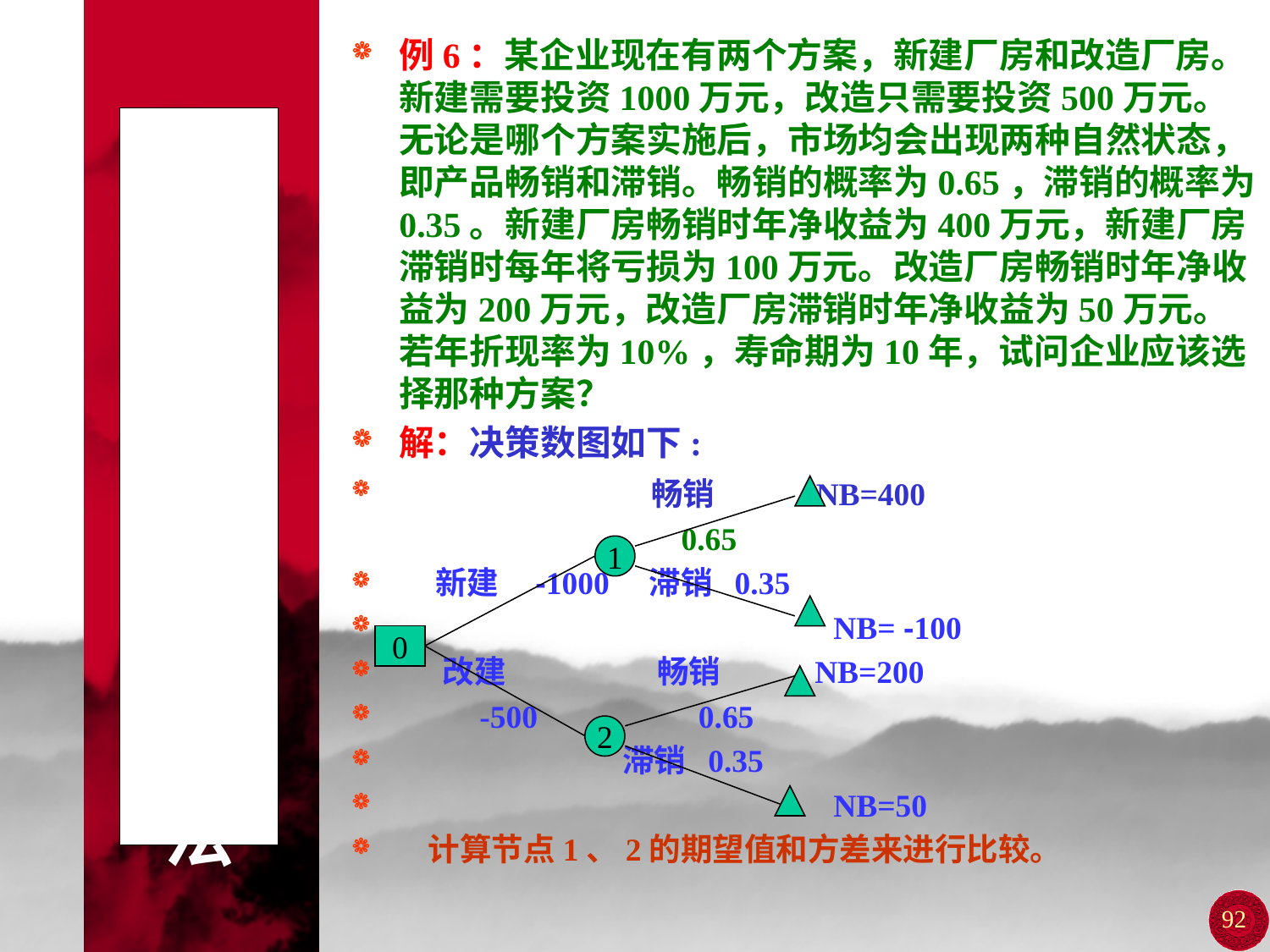

例6：某企业现在有两个方案，新建厂房和改造厂房。新建需要投资1000万元，改造只需要投资500万元。无论是哪个方案实施后，市场均会出现两种自然状态，即产品畅销和滞销。畅销的概率为0.65，滞销的概率为0.35。新建厂房畅销时年净收益为400万元，新建厂房滞销时每年将亏损为100万元。改造厂房畅销时年净收益为200万元，改造厂房滞销时年净收益为50万元。若年折现率为10%，寿命期为10年，试问企业应该选择那种方案？
解：决策数图如下:
                                  畅销             NB=400
                                         0.65
    新建    -1000    滞销  0.35
                                                      NB= -100
     改建                     畅销            NB=200
          -500                    0.65
                              滞销  0.35
                                                      NB=50
   计算节点1、2的期望值和方差来进行比较。
# 第四节     决策树分析法

1

0

2

92